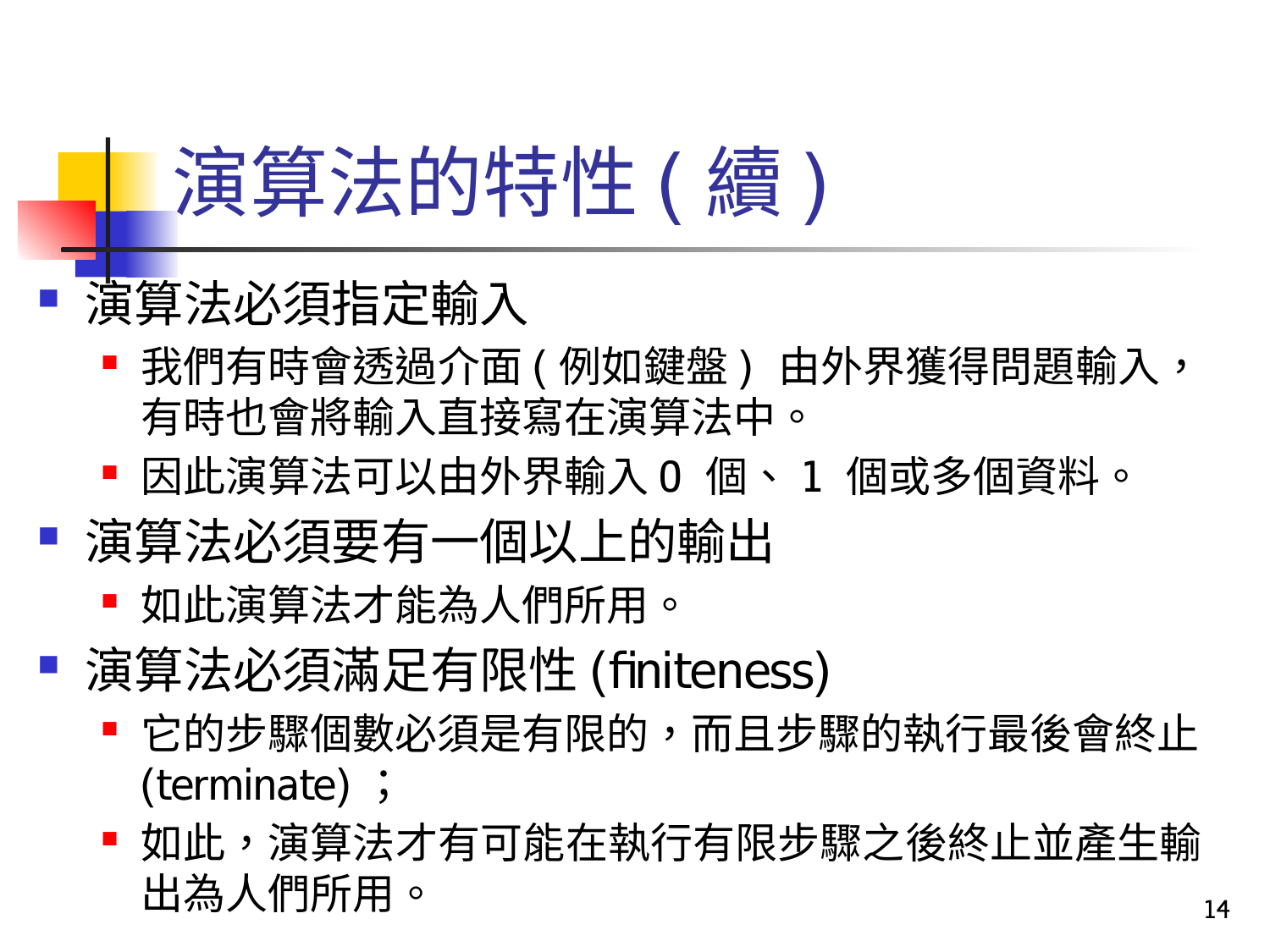

# 演算法的特性(續)
演算法必須指定輸入
我們有時會透過介面(例如鍵盤) 由外界獲得問題輸入，有時也會將輸入直接寫在演算法中。
因此演算法可以由外界輸入0 個、1 個或多個資料。
演算法必須要有一個以上的輸出
如此演算法才能為人們所用。
演算法必須滿足有限性(finiteness)
它的步驟個數必須是有限的，而且步驟的執行最後會終止(terminate)；
如此，演算法才有可能在執行有限步驟之後終止並產生輸出為人們所用。
14